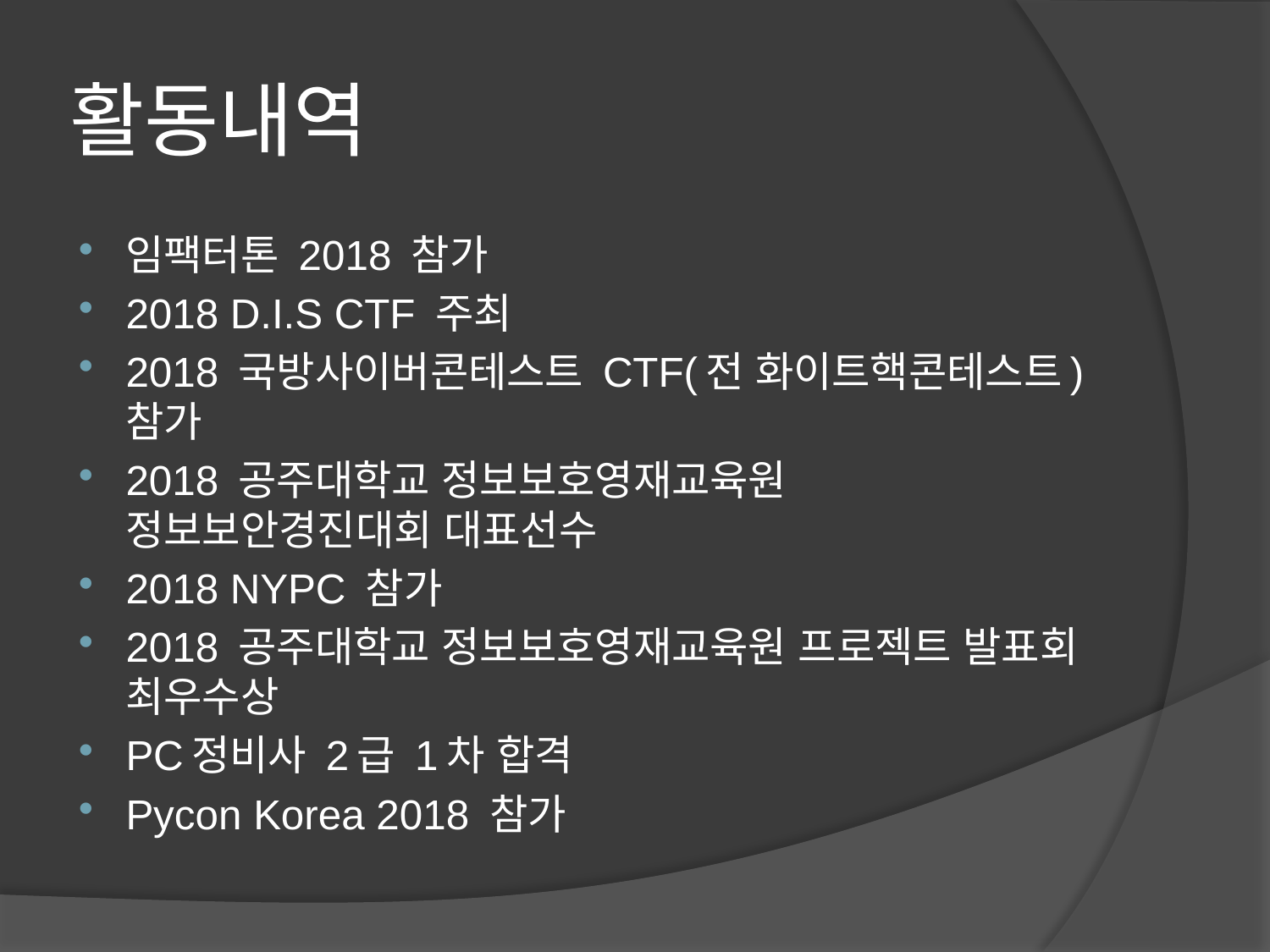

# 활동내역
임팩터톤 2018 참가
2018 D.I.S CTF 주최
2018 국방사이버콘테스트 CTF(전 화이트핵콘테스트) 참가
2018 공주대학교 정보보호영재교육원 정보보안경진대회 대표선수
2018 NYPC 참가
2018 공주대학교 정보보호영재교육원 프로젝트 발표회 최우수상
PC정비사 2급 1차 합격
Pycon Korea 2018 참가